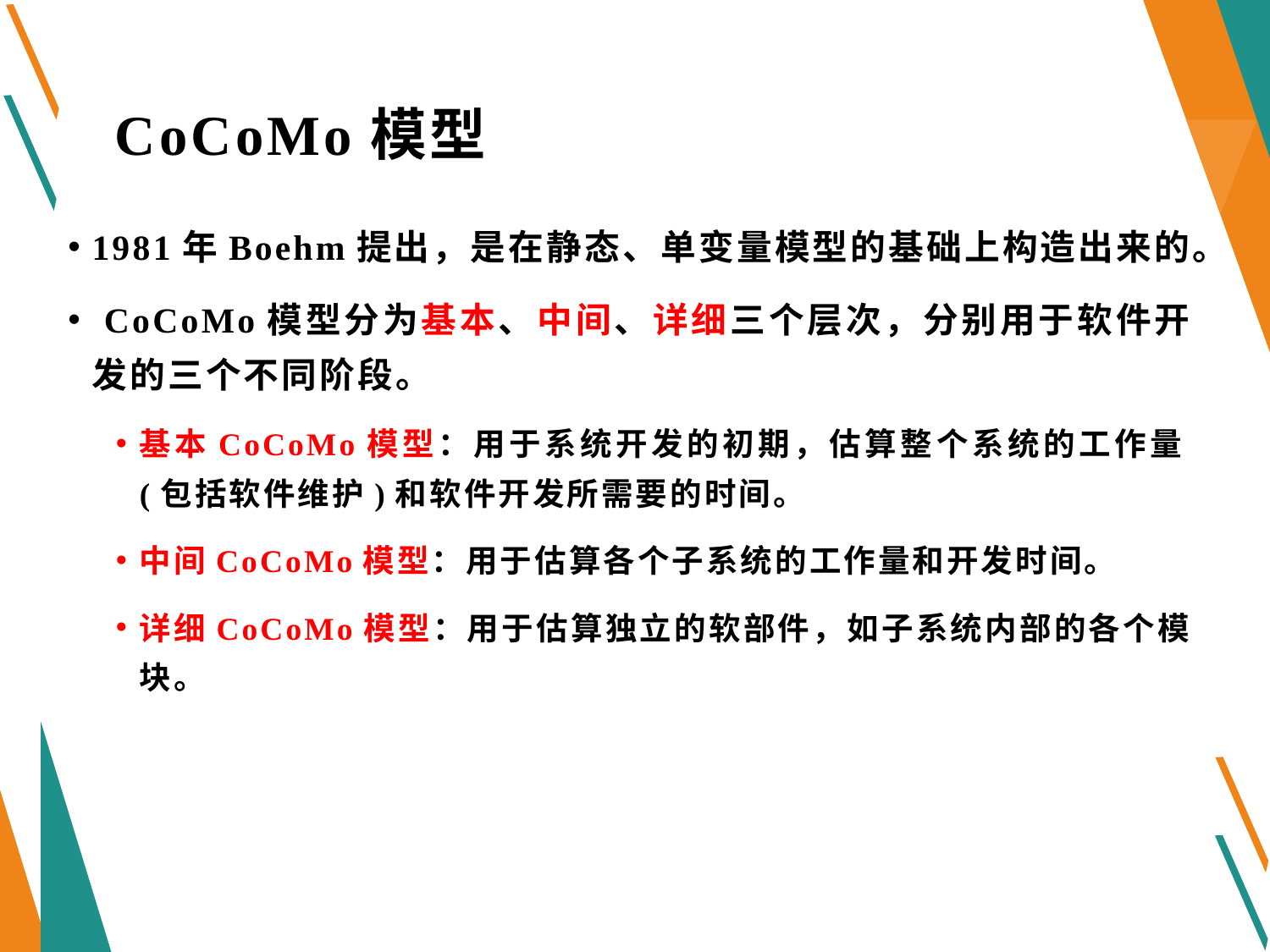

# CoCoMo模型
1981年Boehm提出，是在静态、单变量模型的基础上构造出来的。
 CoCoMo模型分为基本、中间、详细三个层次，分别用于软件开发的三个不同阶段。
基本CoCoMo模型：用于系统开发的初期，估算整个系统的工作量(包括软件维护)和软件开发所需要的时间。
中间CoCoMo模型：用于估算各个子系统的工作量和开发时间。
详细CoCoMo模型：用于估算独立的软部件，如子系统内部的各个模块。